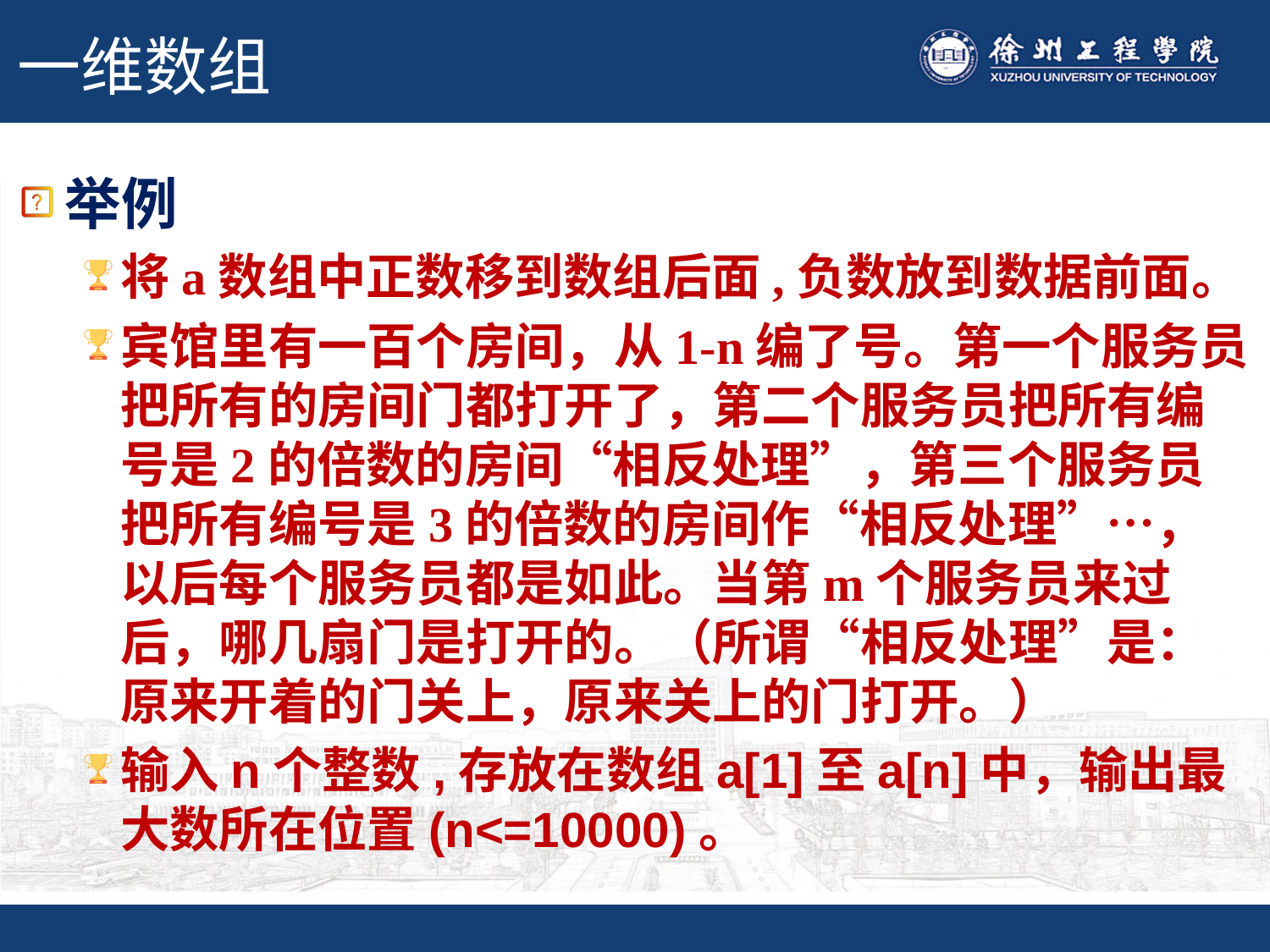

# 一维数组
举例
将a数组中正数移到数组后面,负数放到数据前面。
宾馆里有一百个房间，从1-n编了号。第一个服务员把所有的房间门都打开了，第二个服务员把所有编号是2的倍数的房间“相反处理”，第三个服务员把所有编号是3的倍数的房间作“相反处理”…，以后每个服务员都是如此。当第m个服务员来过后，哪几扇门是打开的。（所谓“相反处理”是：原来开着的门关上，原来关上的门打开。）
输入n个整数,存放在数组a[1]至a[n]中，输出最大数所在位置(n<=10000)。